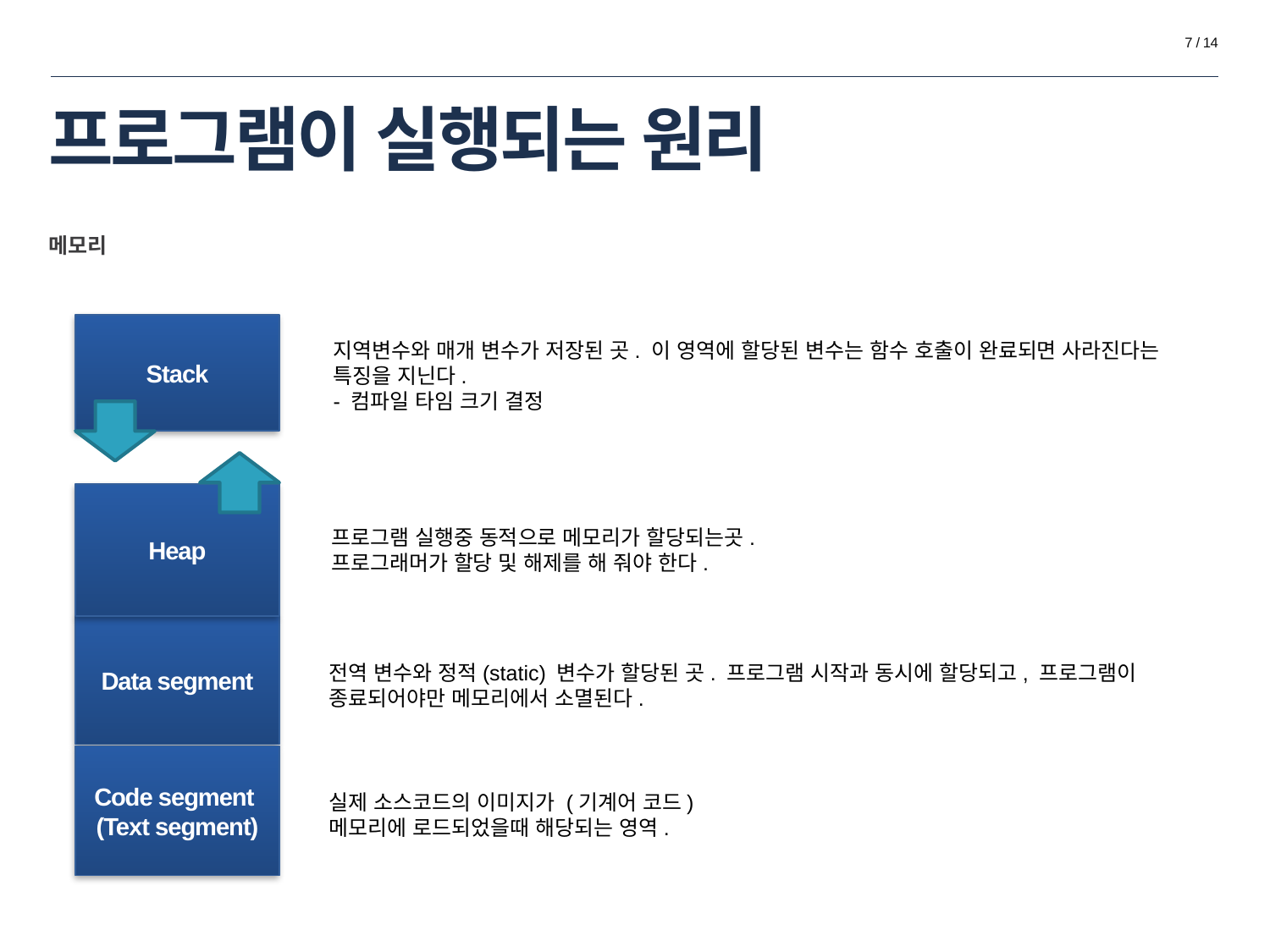

7 / 14
# 프로그램이 실행되는 원리
메모리
Stack
지역변수와 매개 변수가 저장된 곳. 이 영역에 할당된 변수는 함수 호출이 완료되면 사라진다는 특징을 지닌다.
- 컴파일 타임 크기 결정

Heap
프로그램 실행중 동적으로 메모리가 할당되는곳.
프로그래머가 할당 및 해제를 해 줘야 한다.

Data segment
전역 변수와 정적(static) 변수가 할당된 곳. 프로그램 시작과 동시에 할당되고, 프로그램이 종료되어야만 메모리에서 소멸된다.
Code segment
(Text segment)
실제 소스코드의 이미지가 (기계어 코드)
메모리에 로드되었을때 해당되는 영역.